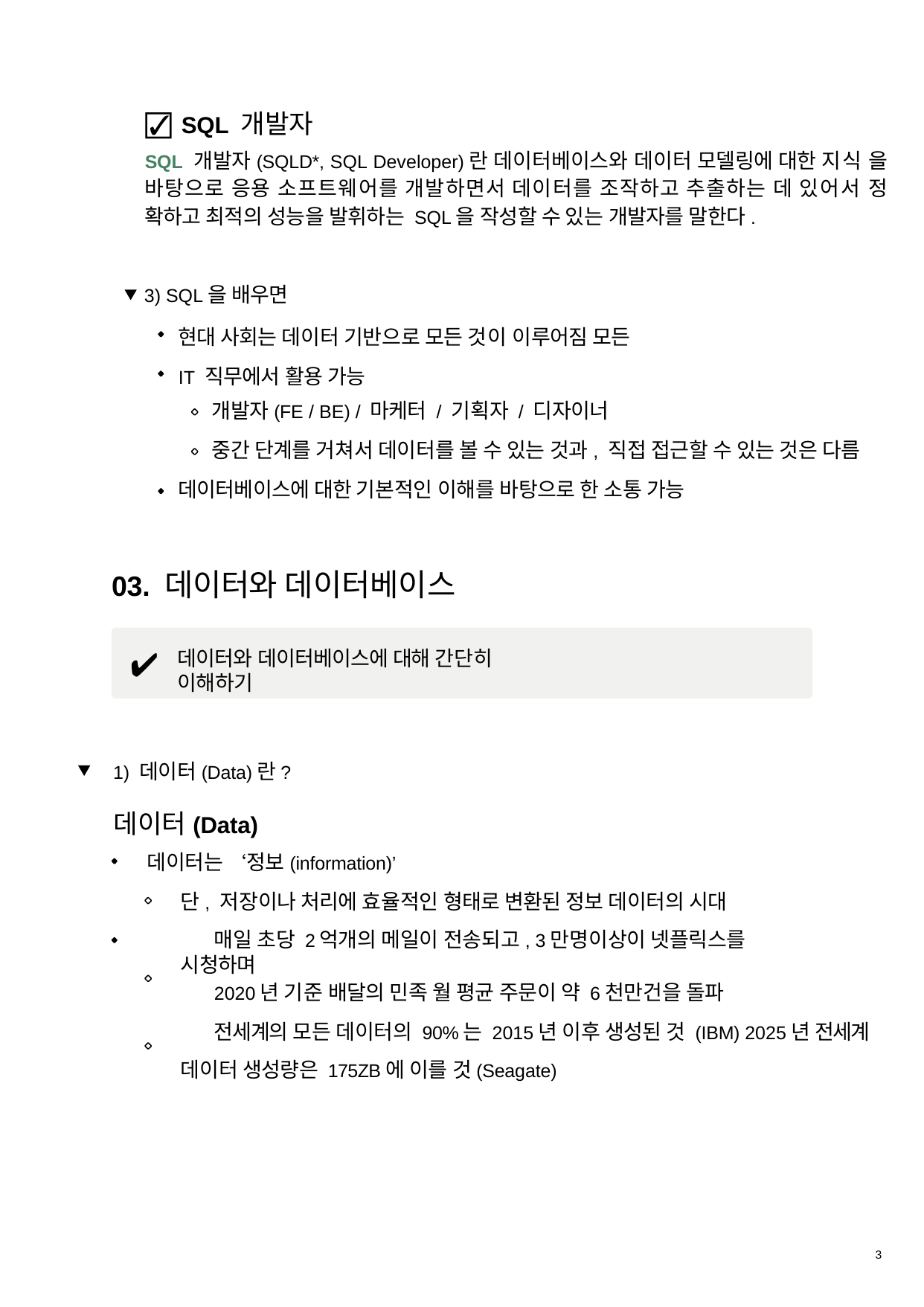

☑ SQL 개발자
SQL 개발자(SQLD*, SQL Developer)란 데이터베이스와 데이터 모델링에 대한 지식 을 바탕으로 응용 소프트웨어를 개발하면서 데이터를 조작하고 추출하는 데 있어서 정 확하고 최적의 성능을 발휘하는 SQL을 작성할 수 있는 개발자를 말한다.

3) SQL을 배우면
현대 사회는 데이터 기반으로 모든 것이 이루어짐 모든 IT 직무에서 활용 가능
개발자(FE / BE) / 마케터 / 기획자 / 디자이너
중간 단계를 거쳐서 데이터를 볼 수 있는 것과, 직접 접근할 수 있는 것은 다름 데이터베이스에 대한 기본적인 이해를 바탕으로 한 소통 가능

03. 데이터와 데이터베이스

✔
데이터와 데이터베이스에 대해 간단히 이해하기
1) 데이터(Data)란?

데이터(Data)
데이터는 ‘정보(information)’
단, 저장이나 처리에 효율적인 형태로 변환된 정보 데이터의 시대
매일 초당 2억개의 메일이 전송되고, 3만명이상이 넷플릭스를 시청하며
2020년 기준 배달의 민족 월 평균 주문이 약 6천만건을 돌파
전세계의 모든 데이터의 90%는 2015년 이후 생성된 것 (IBM) 2025년 전세계 데이터 생성량은 175ZB에 이를 것(Seagate)

3